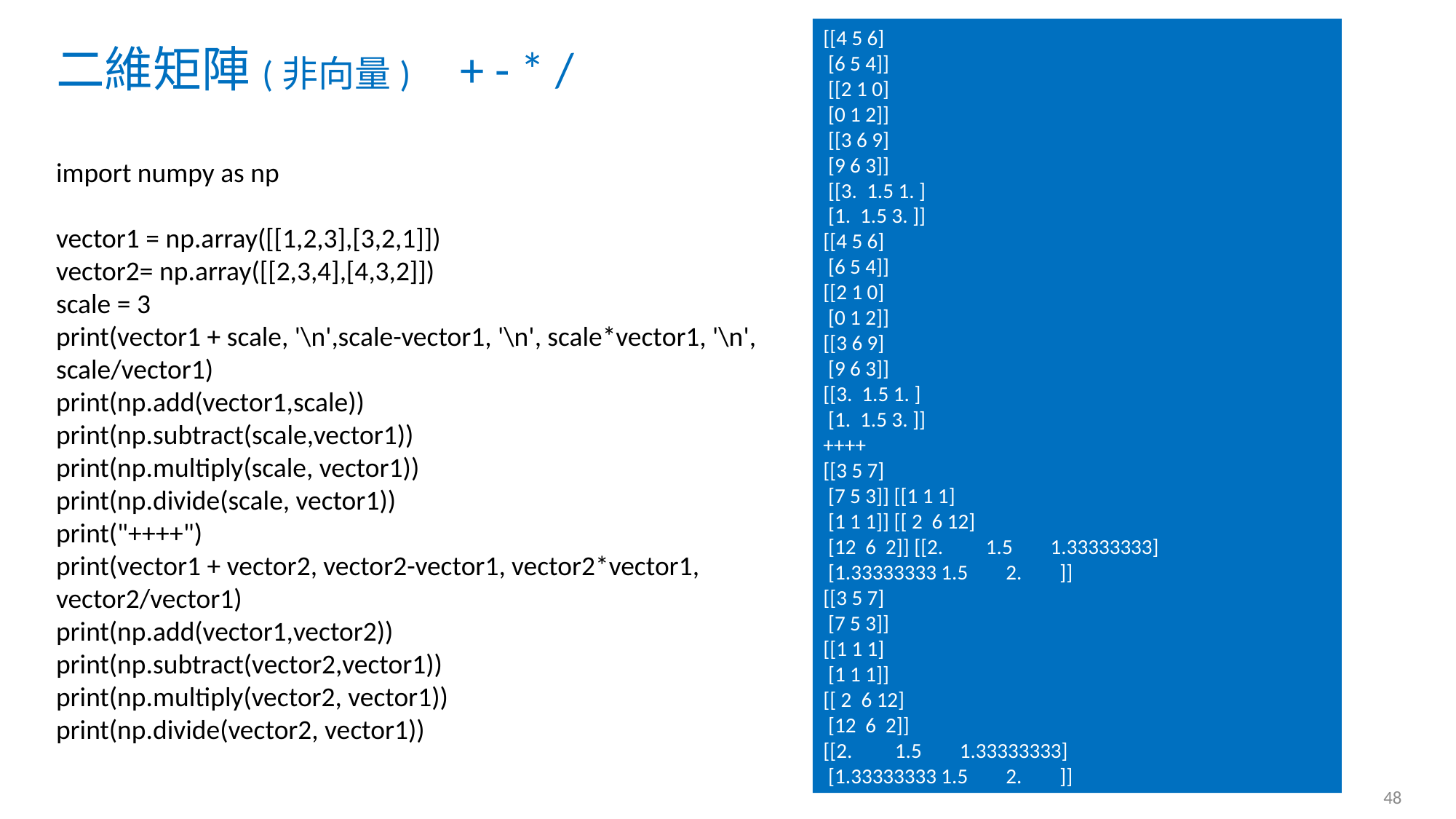

[[4 5 6]
 [6 5 4]]
 [[2 1 0]
 [0 1 2]]
 [[3 6 9]
 [9 6 3]]
 [[3.  1.5 1. ]
 [1.  1.5 3. ]]
[[4 5 6]
 [6 5 4]]
[[2 1 0]
 [0 1 2]]
[[3 6 9]
 [9 6 3]]
[[3.  1.5 1. ]
 [1.  1.5 3. ]]
++++
[[3 5 7]
 [7 5 3]] [[1 1 1]
 [1 1 1]] [[ 2  6 12]
 [12  6  2]] [[2.         1.5        1.33333333]
 [1.33333333 1.5        2.        ]]
[[3 5 7]
 [7 5 3]]
[[1 1 1]
 [1 1 1]]
[[ 2  6 12]
 [12  6  2]]
[[2.         1.5        1.33333333]
 [1.33333333 1.5        2.        ]]
二維矩陣(非向量)      + - * /
import numpy as np

vector1 = np.array([[1,2,3],[3,2,1]])
vector2= np.array([[2,3,4],[4,3,2]])
scale = 3
print(vector1 + scale, '\n',scale-vector1, '\n', scale*vector1, '\n', scale/vector1)
print(np.add(vector1,scale))
print(np.subtract(scale,vector1))
print(np.multiply(scale, vector1))
print(np.divide(scale, vector1))
print("++++")
print(vector1 + vector2, vector2-vector1, vector2*vector1, vector2/vector1)
print(np.add(vector1,vector2))
print(np.subtract(vector2,vector1))
print(np.multiply(vector2, vector1))
print(np.divide(vector2, vector1))
48